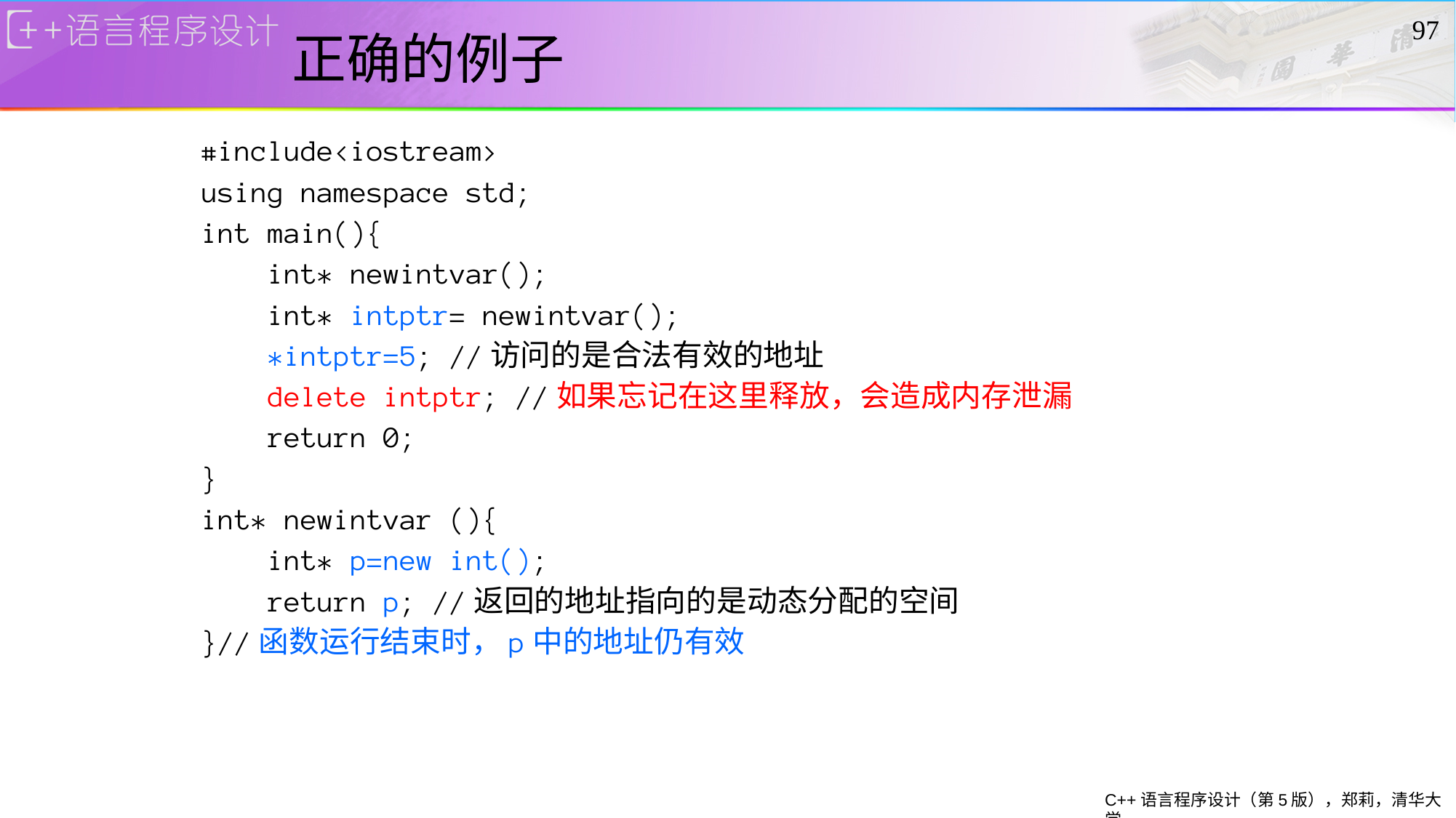

# 正确的例子
97
#include<iostream>
using namespace std;
int main(){
    int* newintvar();
    int* intptr= newintvar();
    *intptr=5; //访问的是合法有效的地址
    delete intptr; //如果忘记在这里释放，会造成内存泄漏
    return 0;
}
int* newintvar (){
    int* p=new int();
    return p; //返回的地址指向的是动态分配的空间
}//函数运行结束时，p中的地址仍有效